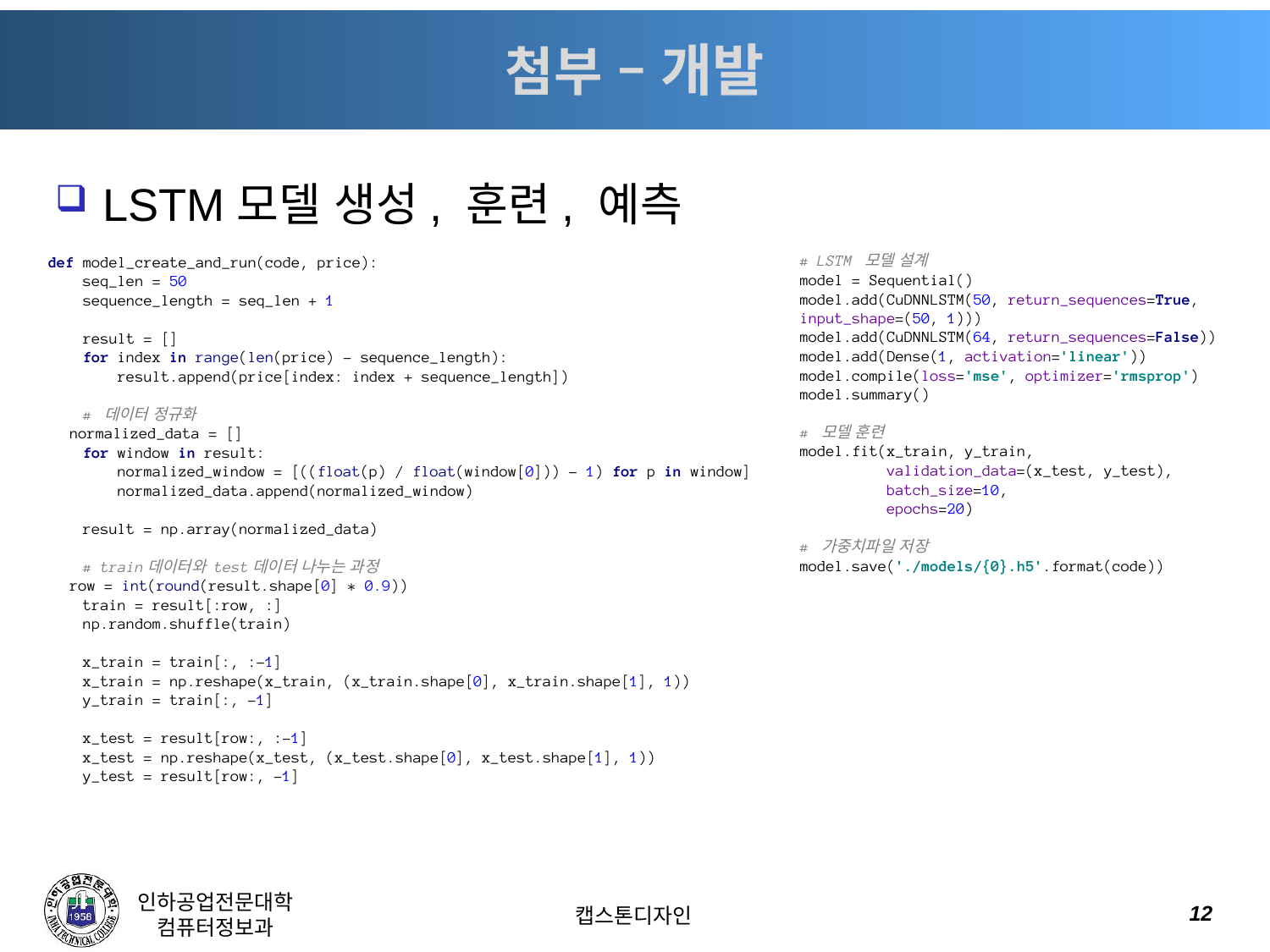

# 첨부 – 개발
LSTM모델 생성, 훈련, 예측

def model_create_and_run(code, price):
    seq_len = 50
    sequence_length = seq_len + 1
    result = []
    for index in range(len(price) - sequence_length):
        result.append(price[index: index + sequence_length])
    # 데이터 정규화
    normalized_data = []
    for window in result:
        normalized_window = [((float(p) / float(window[0])) - 1) for p in window]
        normalized_data.append(normalized_window)
    result = np.array(normalized_data)
    # train데이터와 test데이터 나누는 과정
    row = int(round(result.shape[0] * 0.9))
    train = result[:row, :]
    np.random.shuffle(train)
    x_train = train[:, :-1]
    x_train = np.reshape(x_train, (x_train.shape[0], x_train.shape[1], 1))
    y_train = train[:, -1]
    x_test = result[row:, :-1]
    x_test = np.reshape(x_test, (x_test.shape[0], x_test.shape[1], 1))
    y_test = result[row:, -1]
# LSTM 모델 설계 model = Sequential() model.add(CuDNNLSTM(50, return_sequences=True, input_shape=(50, 1))) model.add(CuDNNLSTM(64, return_sequences=False)) model.add(Dense(1, activation='linear')) model.compile(loss='mse', optimizer='rmsprop') model.summary() # 모델 훈련 model.fit(x_train, y_train, validation_data=(x_test, y_test), batch_size=10, epochs=20) # 가중치파일 저장 model.save('./models/{0}.h5'.format(code))